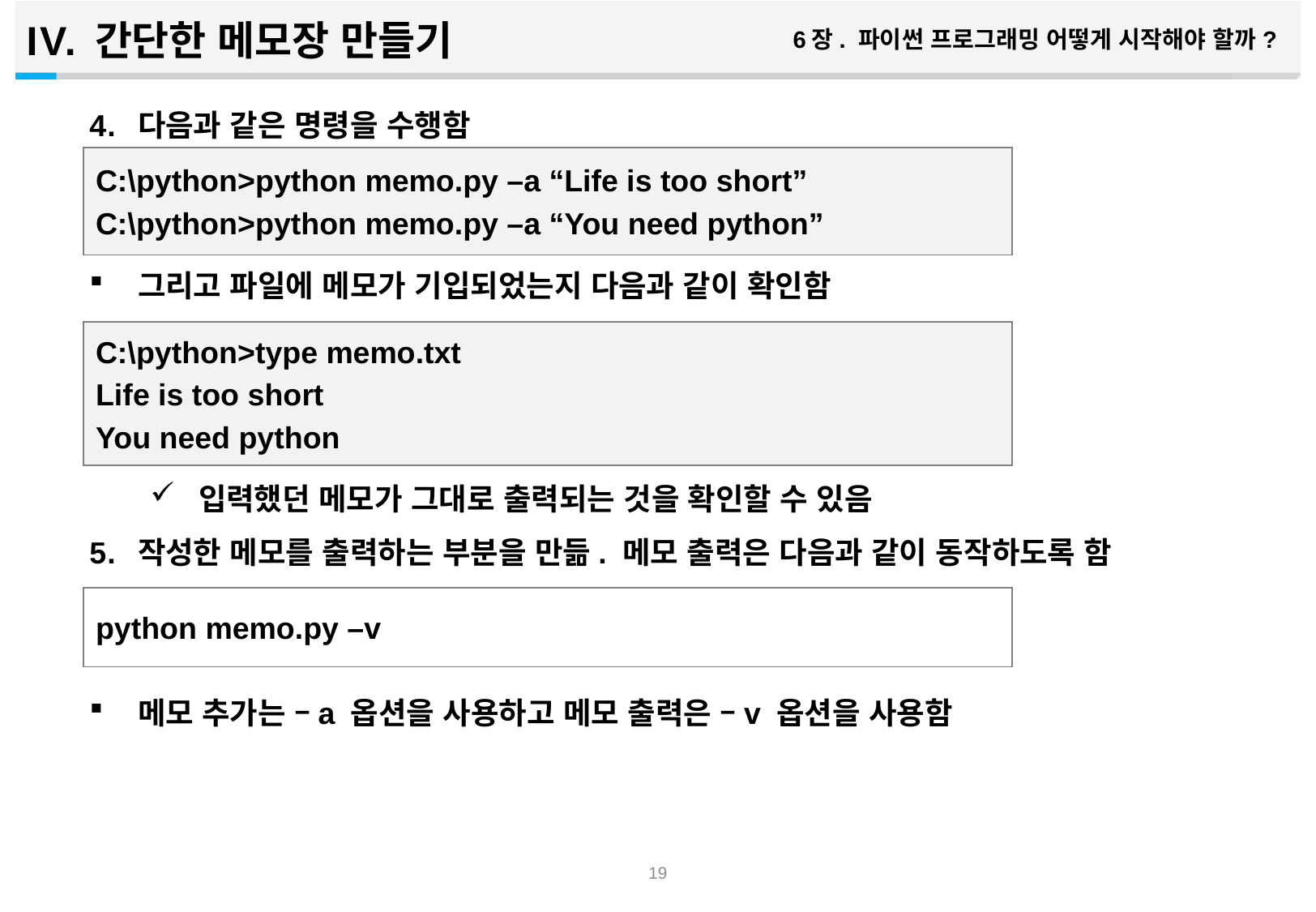

간단한 메모장 만들기
6장. 파이썬 프로그래밍 어떻게 시작해야 할까?
다음과 같은 명령을 수행함

그리고 파일에 메모가 기입되었는지 다음과 같이 확인함

입력했던 메모가 그대로 출력되는 것을 확인할 수 있음
작성한 메모를 출력하는 부분을 만듦. 메모 출력은 다음과 같이 동작하도록 함

메모 추가는 –a 옵션을 사용하고 메모 출력은 –v 옵션을 사용함
C:\python>python memo.py –a “Life is too short”
C:\python>python memo.py –a “You need python”
C:\python>type memo.txt
Life is too short
You need python
python memo.py –v
19